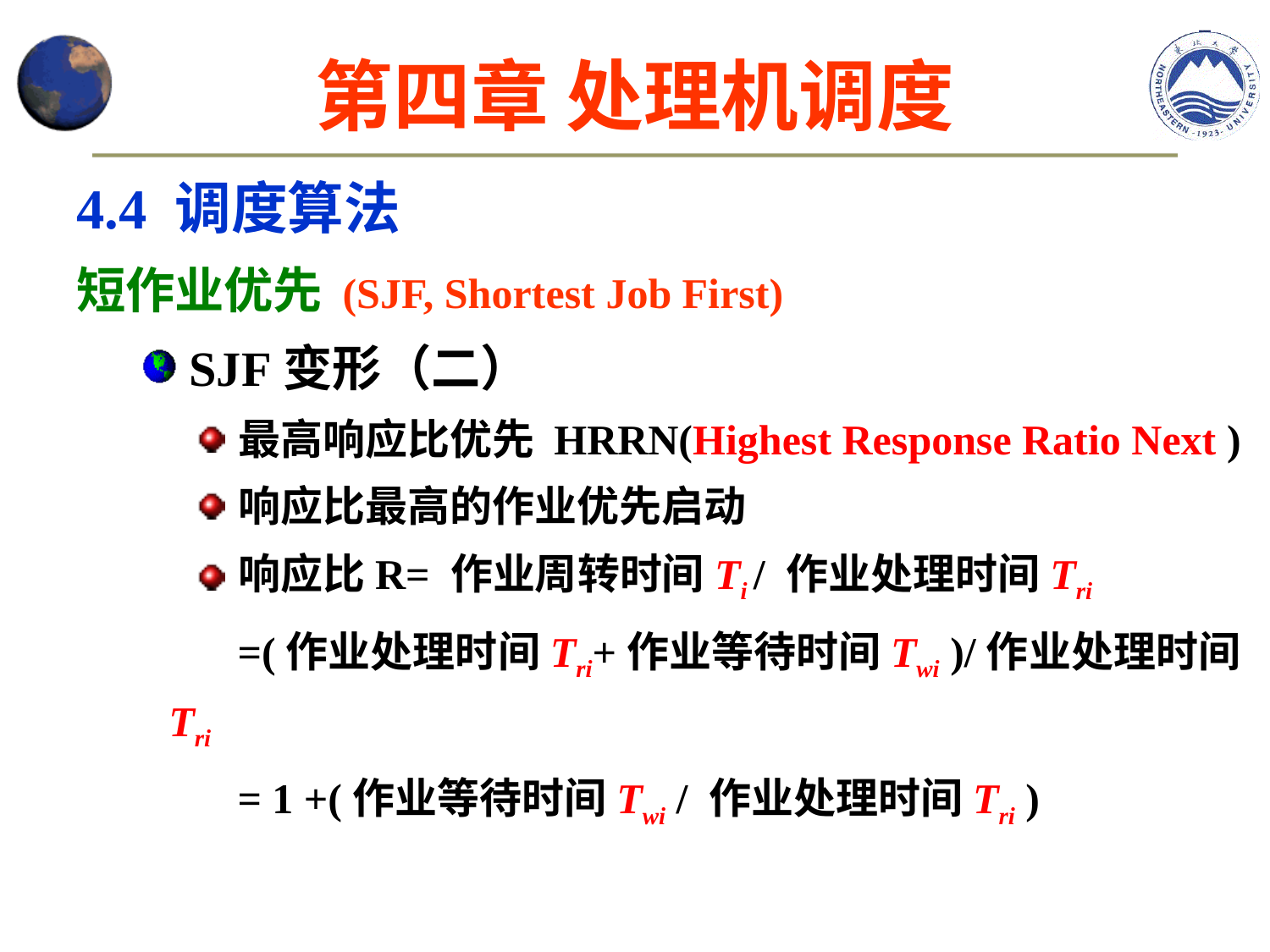

# 第四章 处理机调度
4.4 调度算法
短作业优先 (SJF, Shortest Job First)
 SJF变形（二）
最高响应比优先 HRRN(Highest Response Ratio Next )
响应比最高的作业优先启动
响应比R= 作业周转时间Ti / 作业处理时间Tri
         =(作业处理时间Tri+作业等待时间Twi )/作业处理时间Tri
         = 1 +(作业等待时间Twi / 作业处理时间Tri )